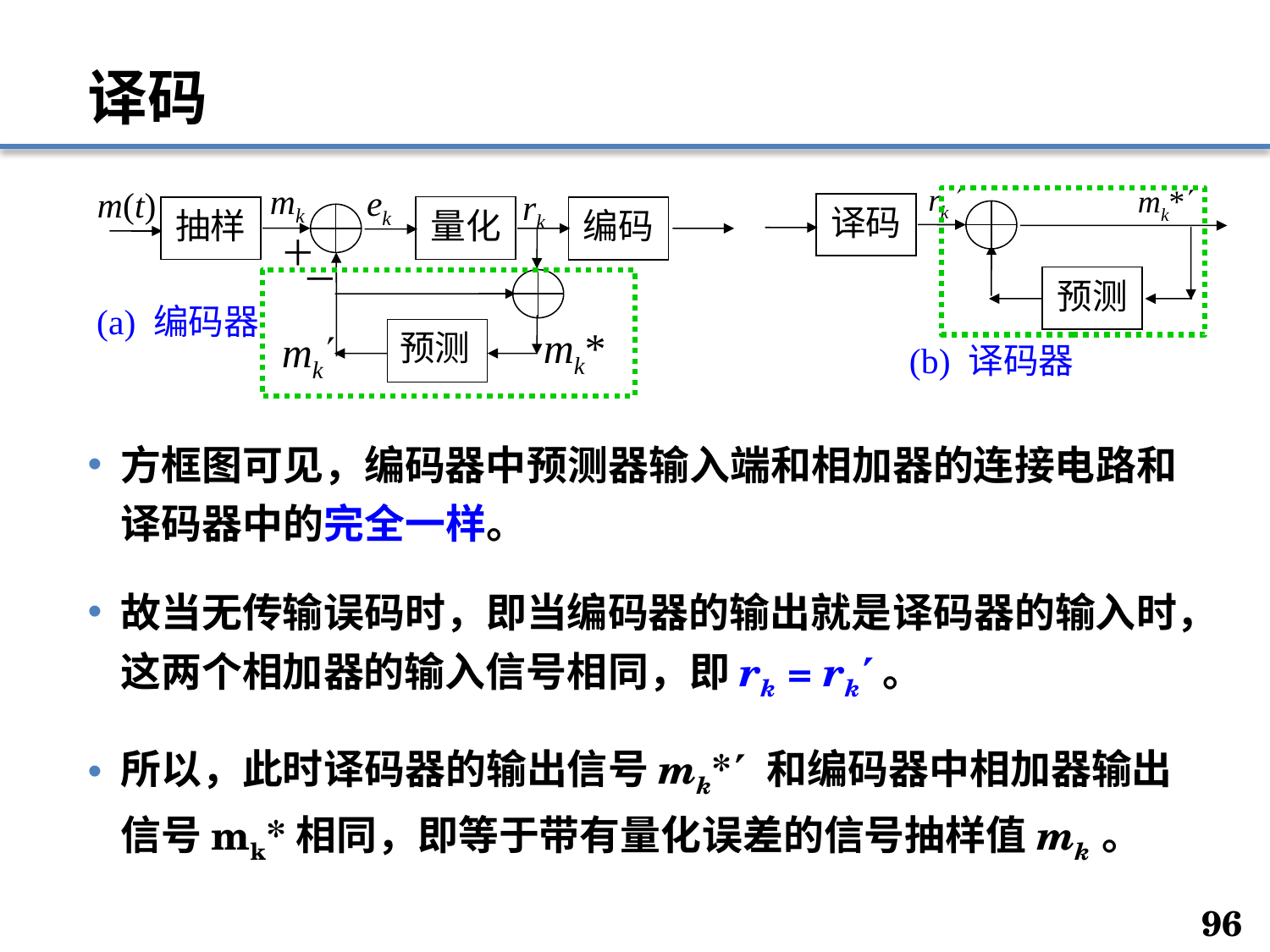

# 译码

方框图可见，编码器中预测器输入端和相加器的连接电路和译码器中的完全一样。
故当无传输误码时，即当编码器的输出就是译码器的输入时，这两个相加器的输入信号相同，即rk = rk′。
所以，此时译码器的输出信号mk*′ 和编码器中相加器输出信号mk*相同，即等于带有量化误差的信号抽样值mk 。
mk
ek
m(t)
rk
量化
抽样

编码

预测

－
mk*
mk′
(a) 编码器
＋
rk′
mk*′
译码

预测

(b) 译码器

96